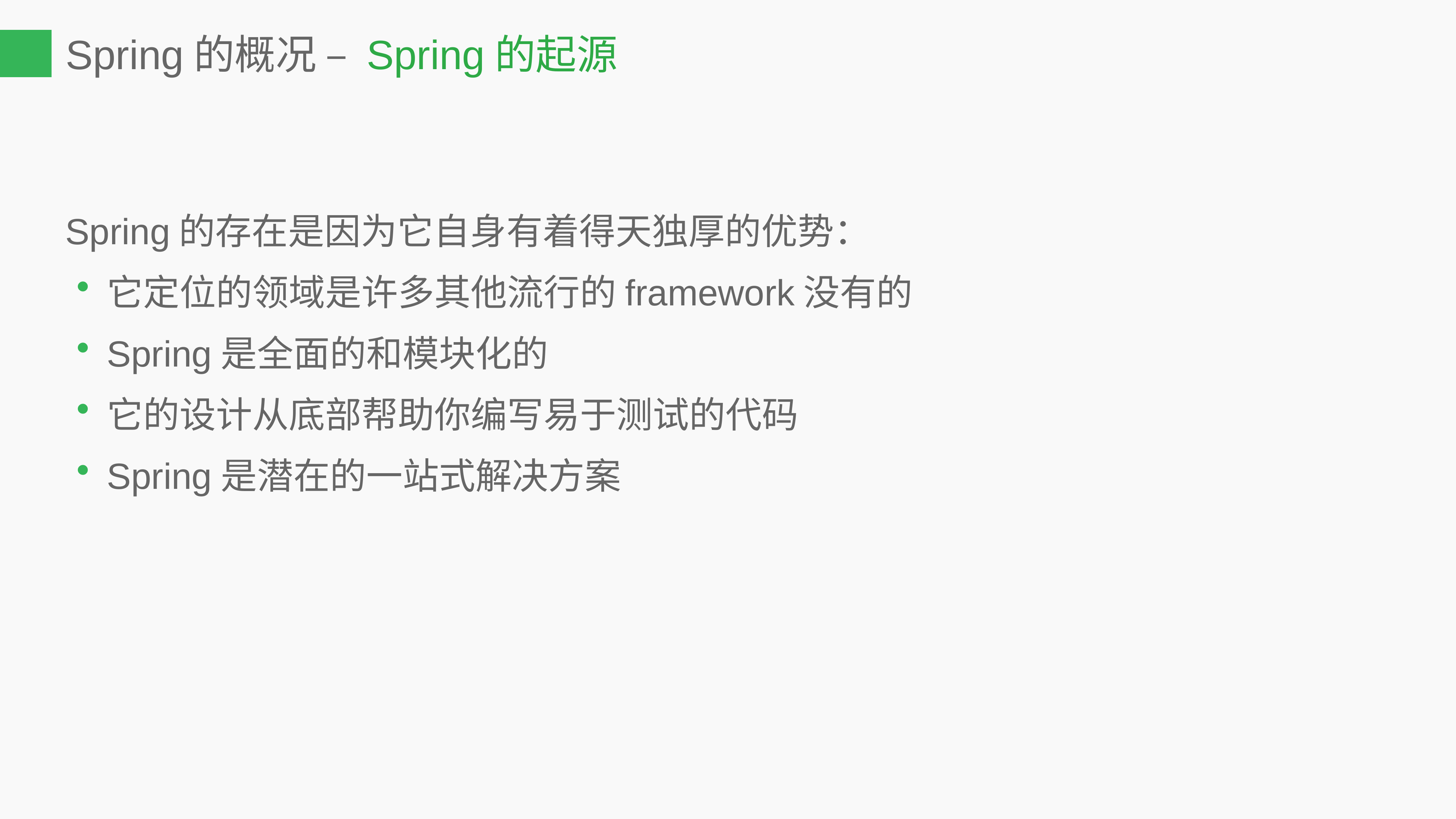

Spring的概况 – Spring的起源

Spring的存在是因为它自身有着得天独厚的优势：
它定位的领域是许多其他流行的framework没有的
Spring是全面的和模块化的
它的设计从底部帮助你编写易于测试的代码
Spring是潜在的一站式解决方案